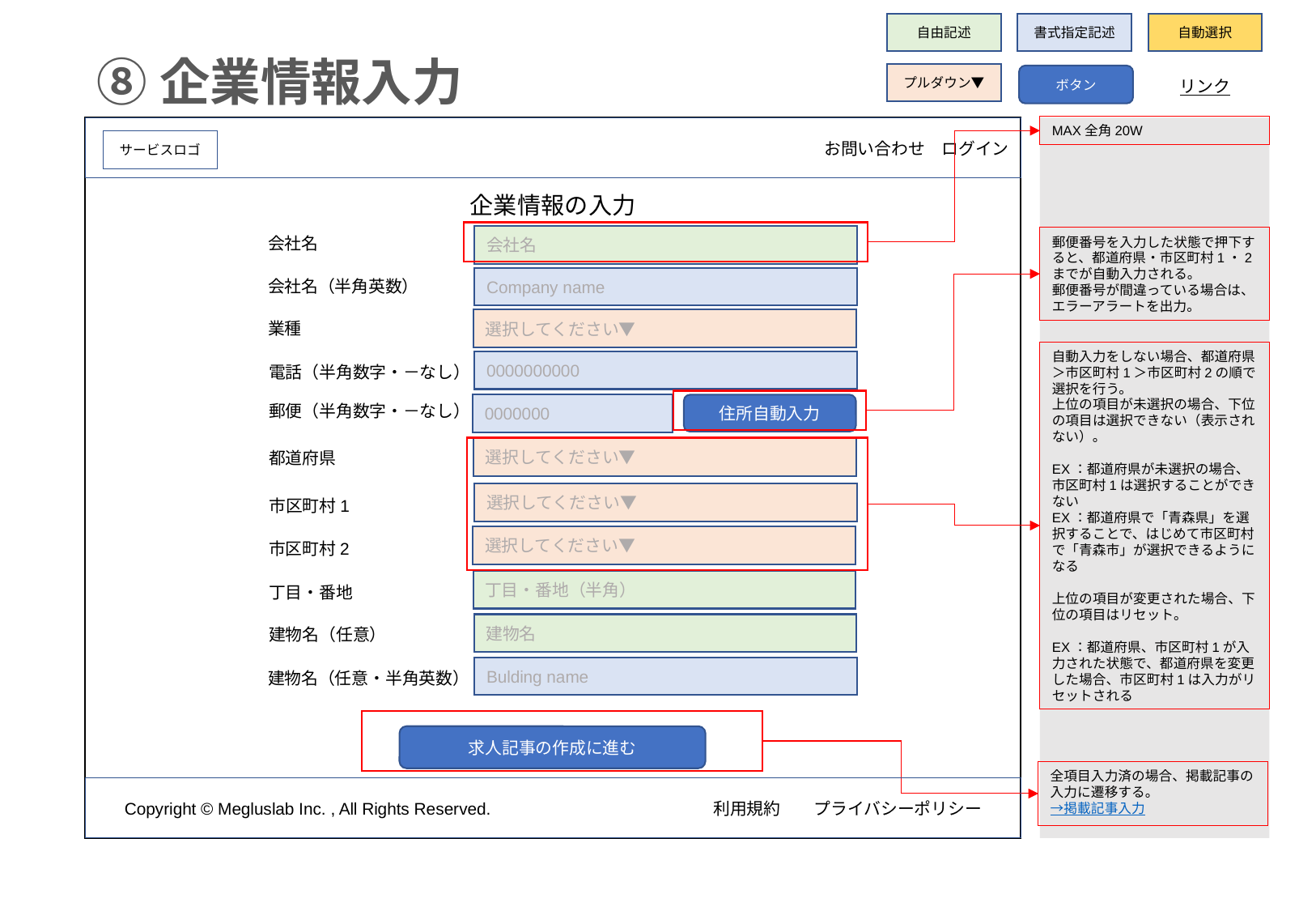

自由記述
書式指定記述
自動選択
⑧企業情報入力
プルダウン▼
ボタン
リンク
MAX全角20W

　　　　　　　　　　　お問い合わせ　ログイン

サービスロゴ
企業情報の入力

会社名
会社名
郵便番号を入力した状態で押下すると、都道府県・市区町村1・2までが自動入力される。
郵便番号が間違っている場合は、エラーアラートを出力。
Company name
会社名（半角英数）
選択してください▼
業種
自動入力をしない場合、都道府県＞市区町村1＞市区町村2の順で選択を行う。
上位の項目が未選択の場合、下位の項目は選択できない（表示されない）。

EX：都道府県が未選択の場合、市区町村1は選択することができない
EX：都道府県で「青森県」を選択することで、はじめて市区町村で「青森市」が選択できるようになる

上位の項目が変更された場合、下位の項目はリセット。

EX：都道府県、市区町村1が入力された状態で、都道府県を変更した場合、市区町村1は入力がリセットされる
0000000000
電話（半角数字・－なし）

郵便（半角数字・－なし）
0000000
住所自動入力

選択してください▼
都道府県
選択してください▼
市区町村1
選択してください▼
市区町村2
丁目・番地（半角）
丁目・番地
建物名
建物名（任意）
Bulding name
建物名（任意・半角英数）

求人記事の作成に進む
全項目入力済の場合、掲載記事の入力に遷移する。
→掲載記事入力
Copyright © Megluslab Inc. , All Rights Reserved.　　　　　　　　　　　　　利用規約　　プライバシーポリシー